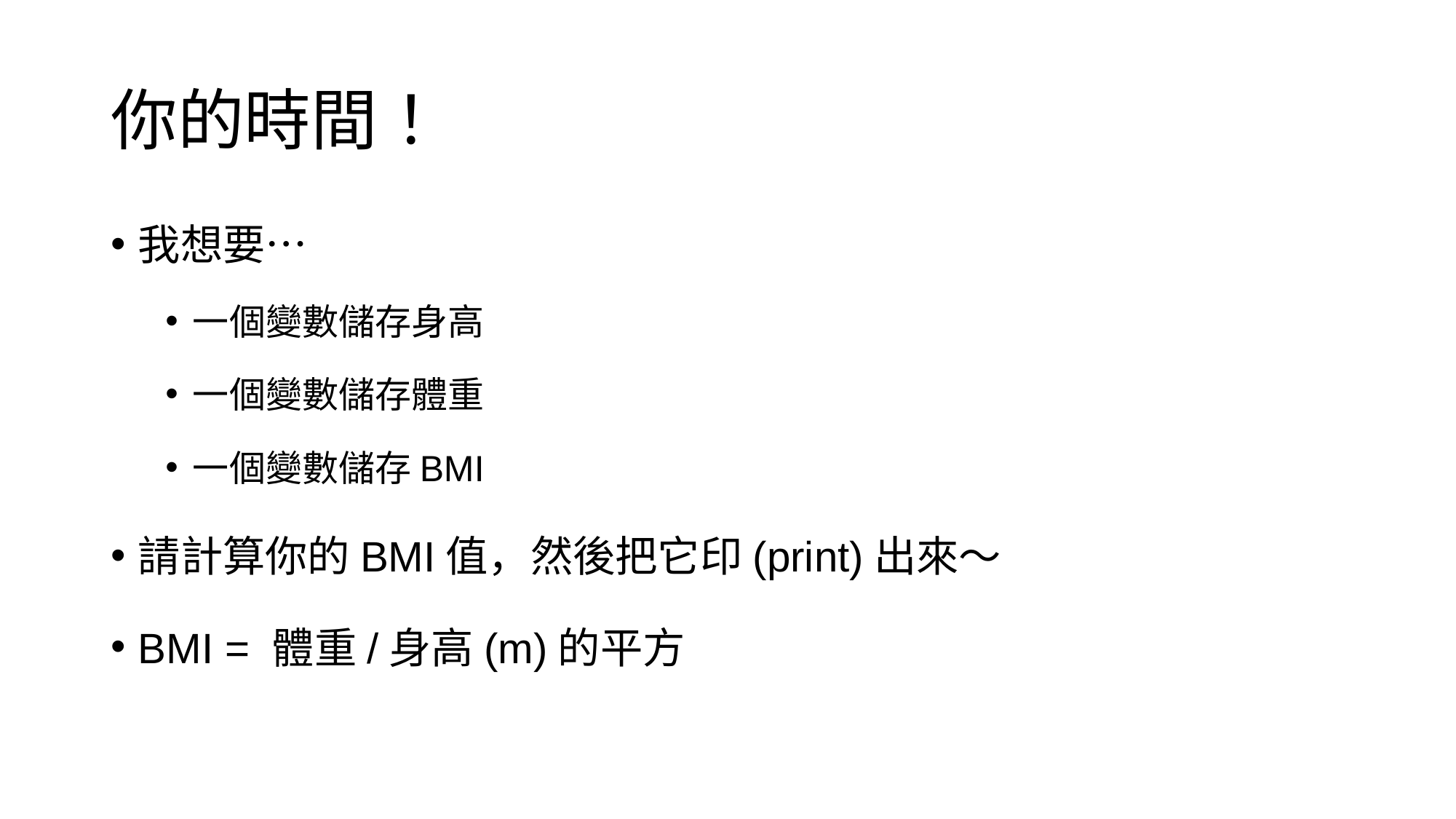

# 你的時間！
我想要…
一個變數儲存身高
一個變數儲存體重
一個變數儲存BMI
請計算你的BMI值，然後把它印(print)出來～
BMI = 體重/身高(m)的平方